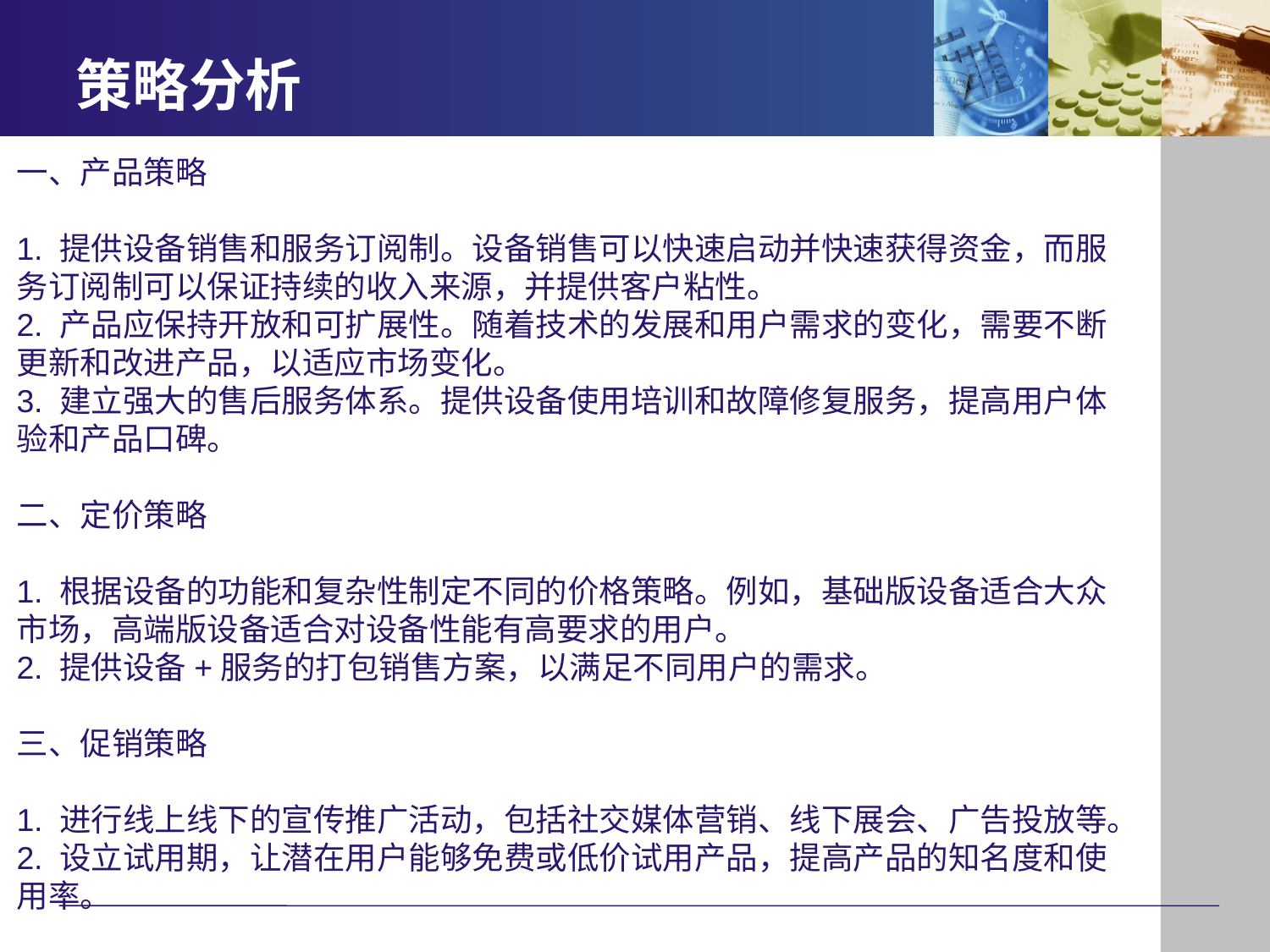

# 策略分析
一、产品策略

1. 提供设备销售和服务订阅制。设备销售可以快速启动并快速获得资金，而服务订阅制可以保证持续的收入来源，并提供客户粘性。
2. 产品应保持开放和可扩展性。随着技术的发展和用户需求的变化，需要不断更新和改进产品，以适应市场变化。
3. 建立强大的售后服务体系。提供设备使用培训和故障修复服务，提高用户体验和产品口碑。

二、定价策略

1. 根据设备的功能和复杂性制定不同的价格策略。例如，基础版设备适合大众市场，高端版设备适合对设备性能有高要求的用户。
2. 提供设备+服务的打包销售方案，以满足不同用户的需求。

三、促销策略

1. 进行线上线下的宣传推广活动，包括社交媒体营销、线下展会、广告投放等。
2. 设立试用期，让潜在用户能够免费或低价试用产品，提高产品的知名度和使用率。